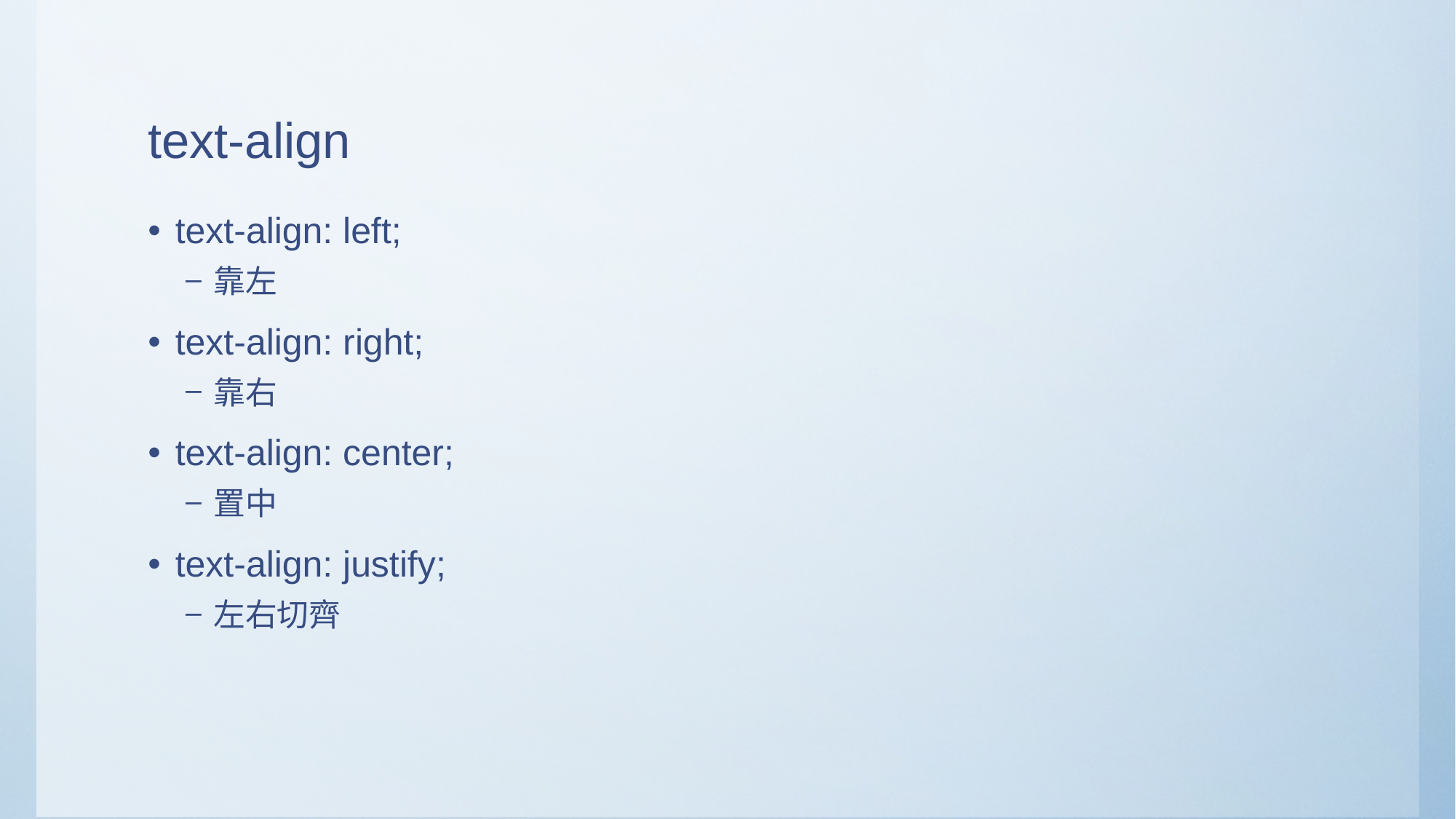

# text-align
text-align: left;
靠左
text-align: right;
靠右
text-align: center;
置中
text-align: justify;
左右切齊